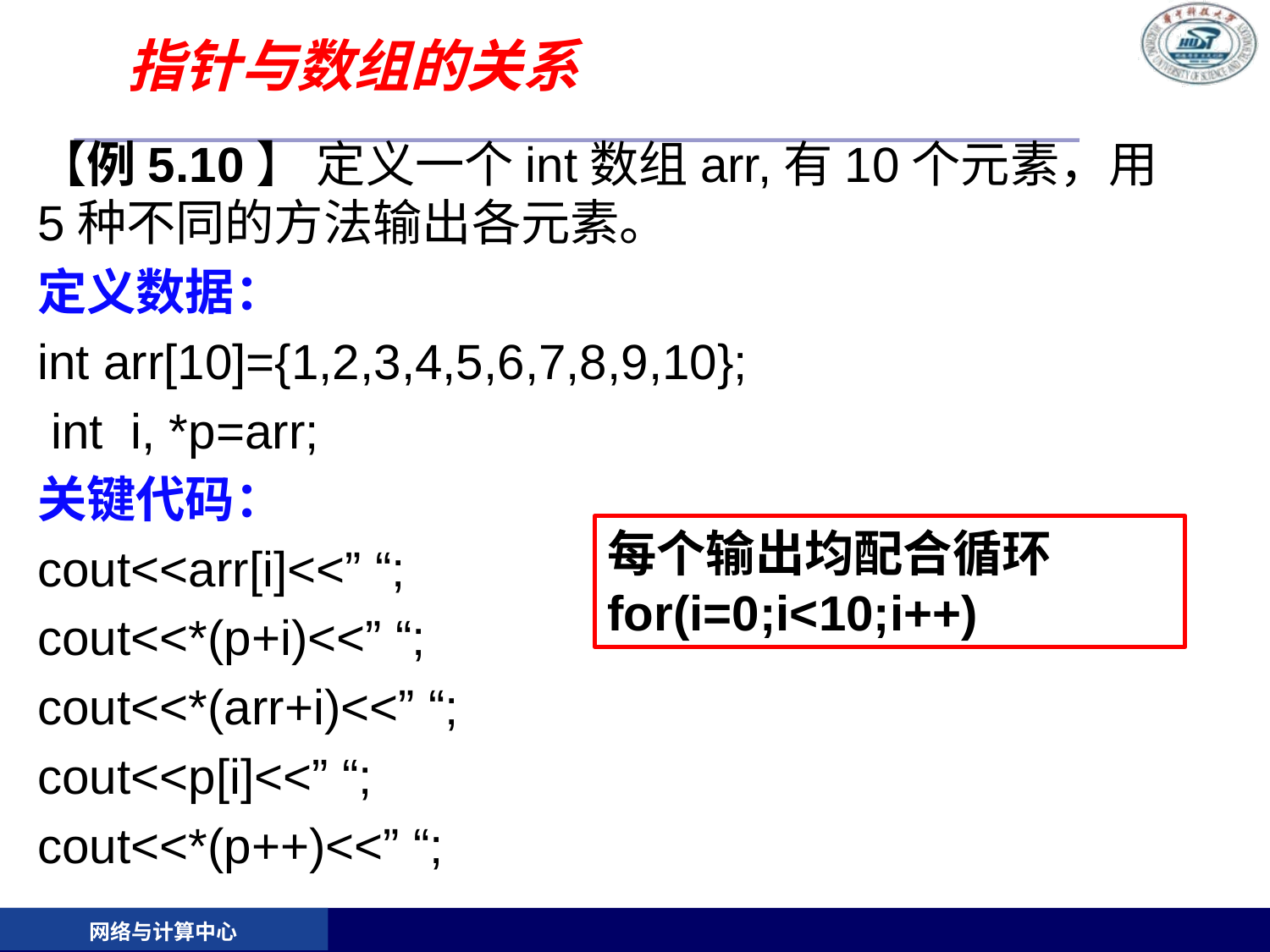

# 指针与数组的关系
【例5.10】 定义一个int数组arr,有10个元素，用5种不同的方法输出各元素。
定义数据：
int arr[10]={1,2,3,4,5,6,7,8,9,10};
 int  i, *p=arr;
关键代码：
cout<<arr[i]<<” “;
cout<<*(p+i)<<” “;
cout<<*(arr+i)<<” “;
cout<<p[i]<<” “;
cout<<*(p++)<<” “;

每个输出均配合循环
for(i=0;i<10;i++)
网络与计算中心